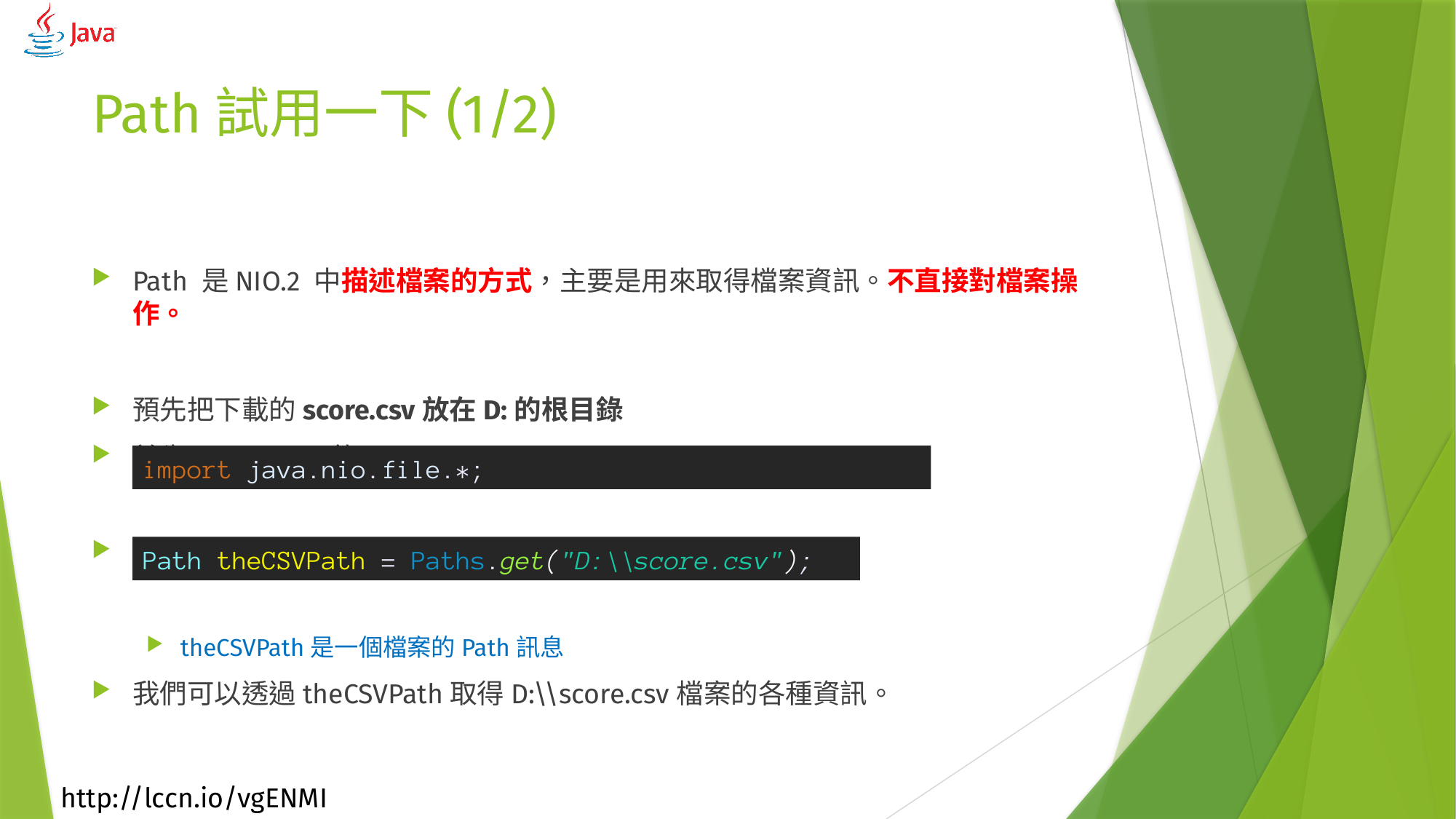

# Path試用一下(1/2)
Path 是NIO.2 中描述檔案的方式，主要是用來取得檔案資訊。不直接對檔案操作。

預先把下載的score.csv放在D:的根目錄
首先import nio的library

再來主程式中宣告變數

theCSVPath是一個檔案的Path訊息
我們可以透過theCSVPath取得D:\\score.csv檔案的各種資訊。
import java.nio.file.*;
Path theCSVPath = Paths.get("D:\\score.csv");